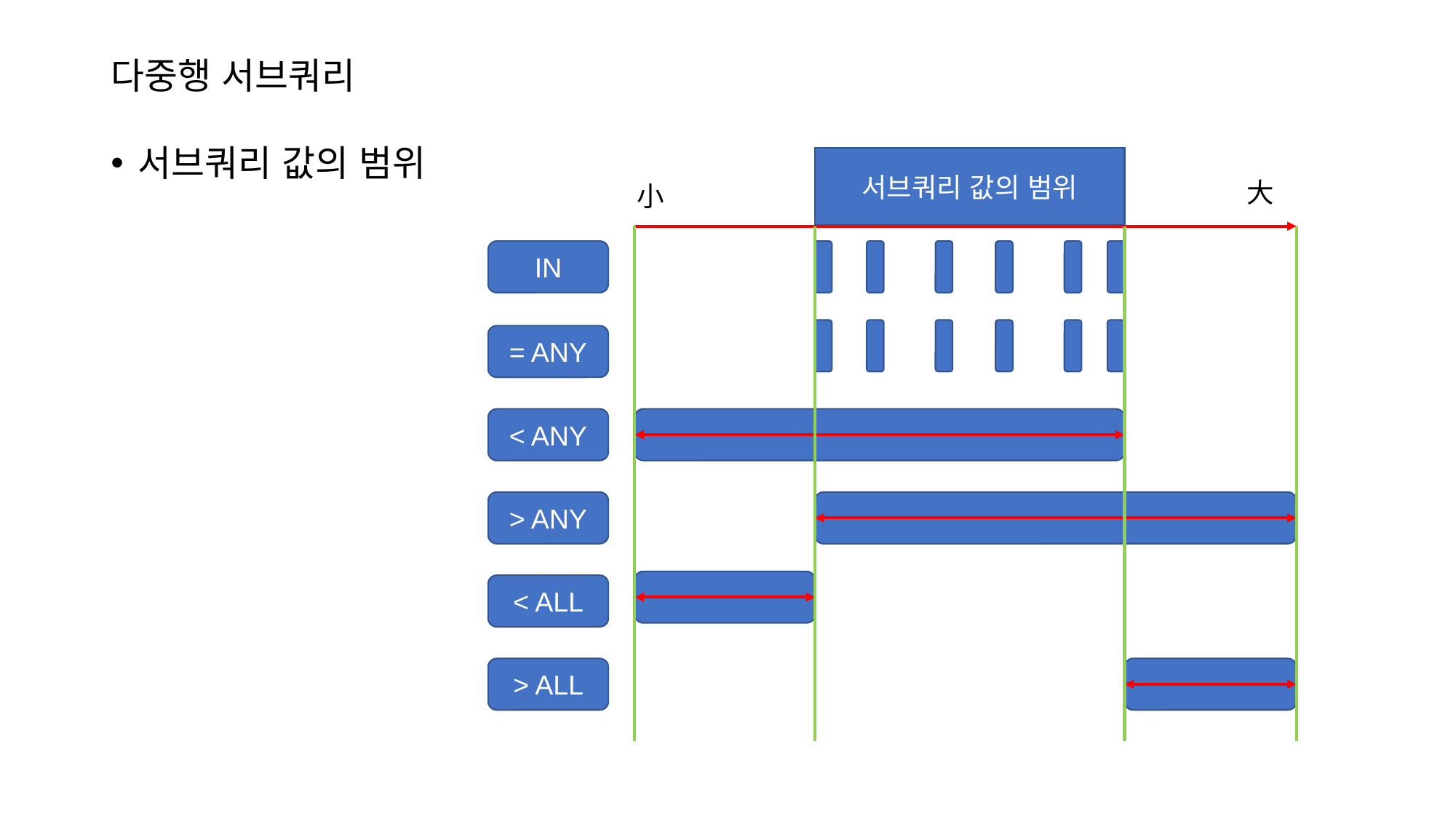

# 다중행 서브쿼리
서브쿼리 값의 범위
서브쿼리 값의 범위
大
小
IN

= ANY
< ANY

> ANY

< ALL
> ALL